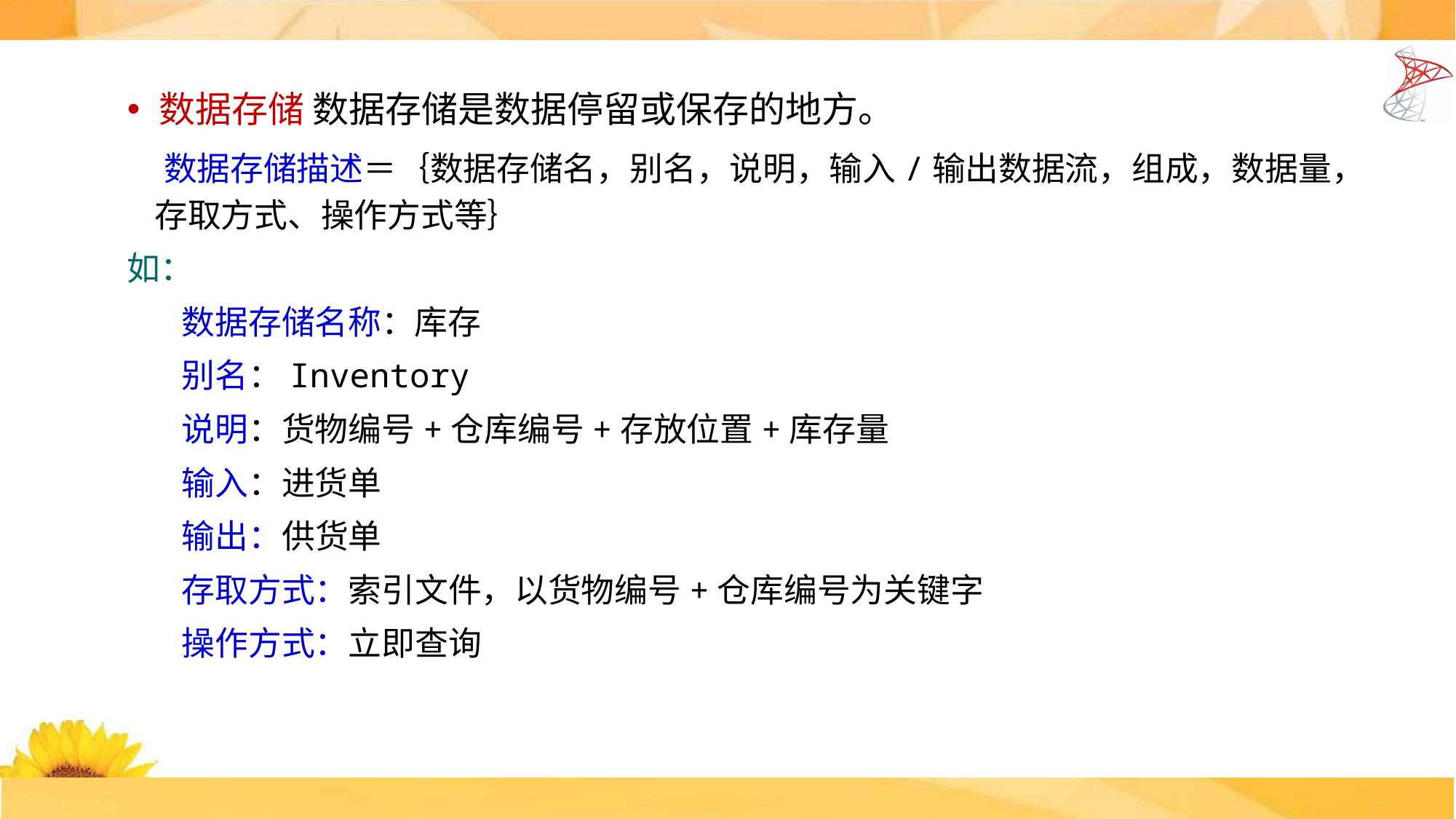

数据存储 数据存储是数据停留或保存的地方。
　数据存储描述＝｛数据存储名，别名，说明，输入/输出数据流，组成，数据量，存取方式、操作方式等｝
如：
数据存储名称：库存
别名：Inventory
说明：货物编号+仓库编号+存放位置+库存量
输入：进货单
输出：供货单
存取方式：索引文件，以货物编号+仓库编号为关键字
操作方式：立即查询